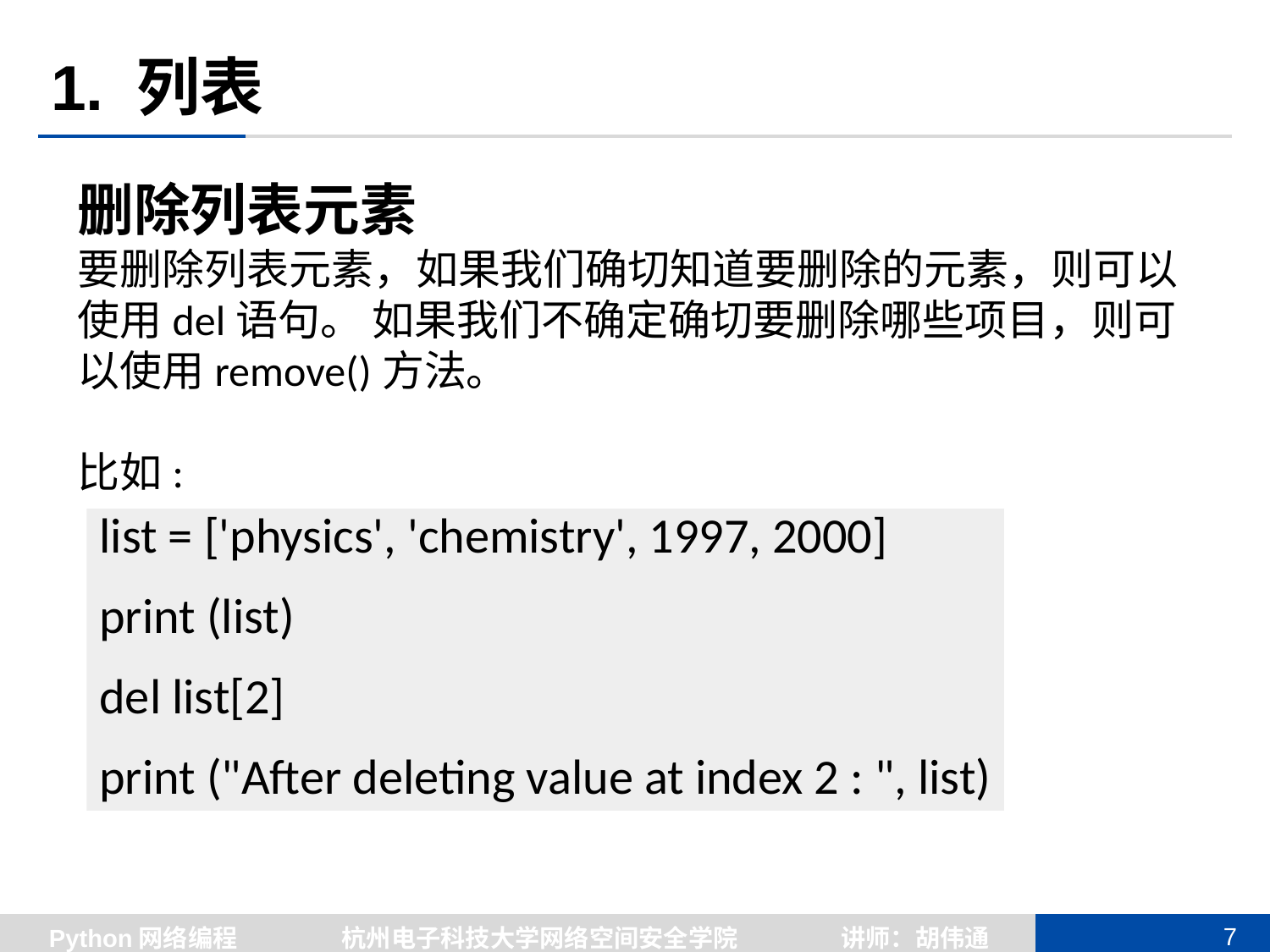

# 1. 列表
删除列表元素
要删除列表元素，如果我们确切知道要删除的元素，则可以使用del语句。 如果我们不确定确切要删除哪些项目，则可以使用remove()方法。

比如:
list = ['physics', 'chemistry', 1997, 2000]
print (list)
del list[2]
print ("After deleting value at index 2 : ", list)